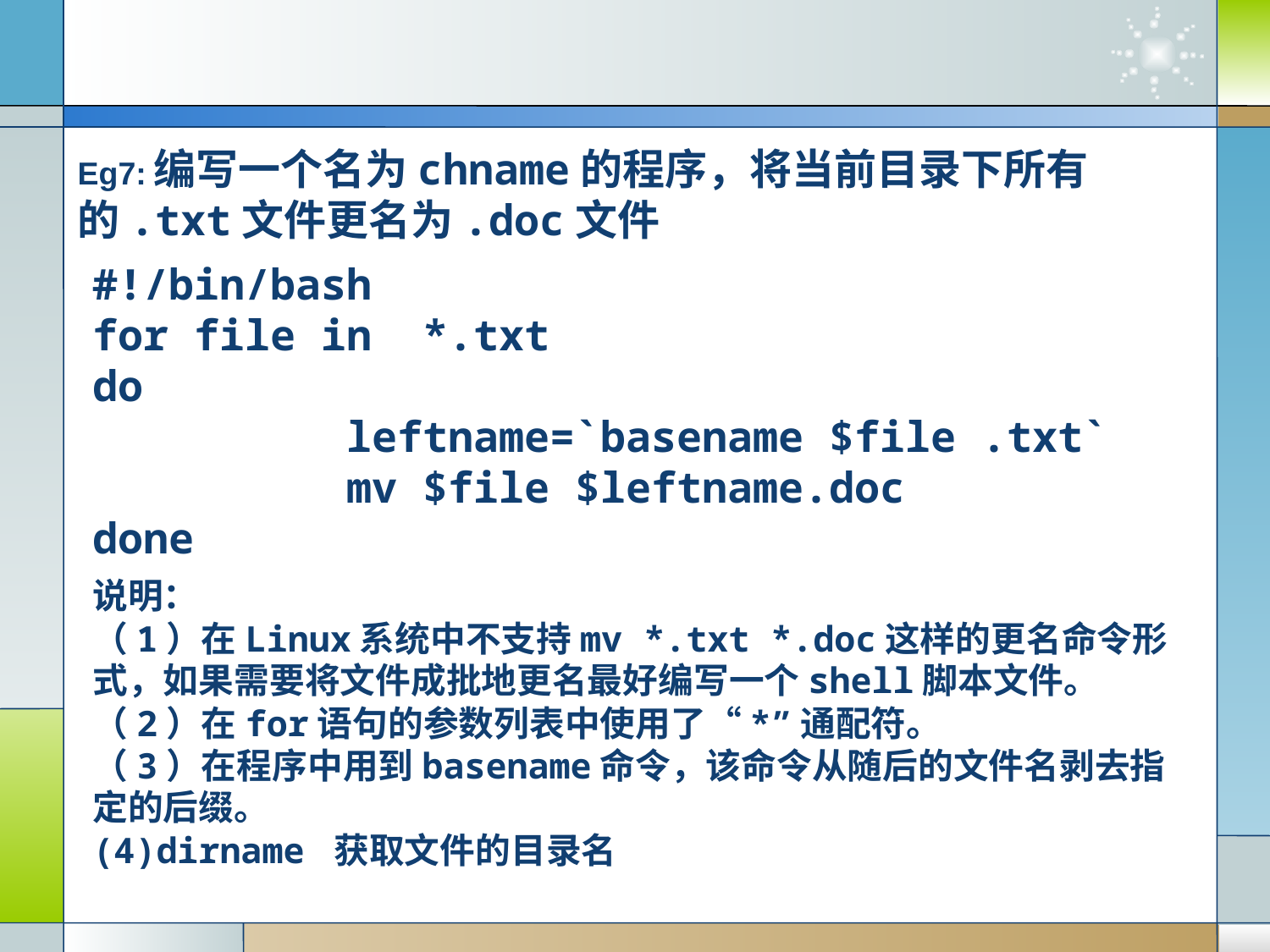

#
Eg7:编写一个名为chname的程序，将当前目录下所有的.txt文件更名为.doc文件
#!/bin/bash
for file in  *.txt
do
		leftname=`basename $file .txt`
		mv $file $leftname.doc
done
说明：
（1）在Linux系统中不支持mv *.txt *.doc这样的更名命令形式，如果需要将文件成批地更名最好编写一个shell脚本文件。
（2）在for语句的参数列表中使用了“*”通配符。
（3）在程序中用到basename命令，该命令从随后的文件名剥去指定的后缀。
(4)dirname 获取文件的目录名